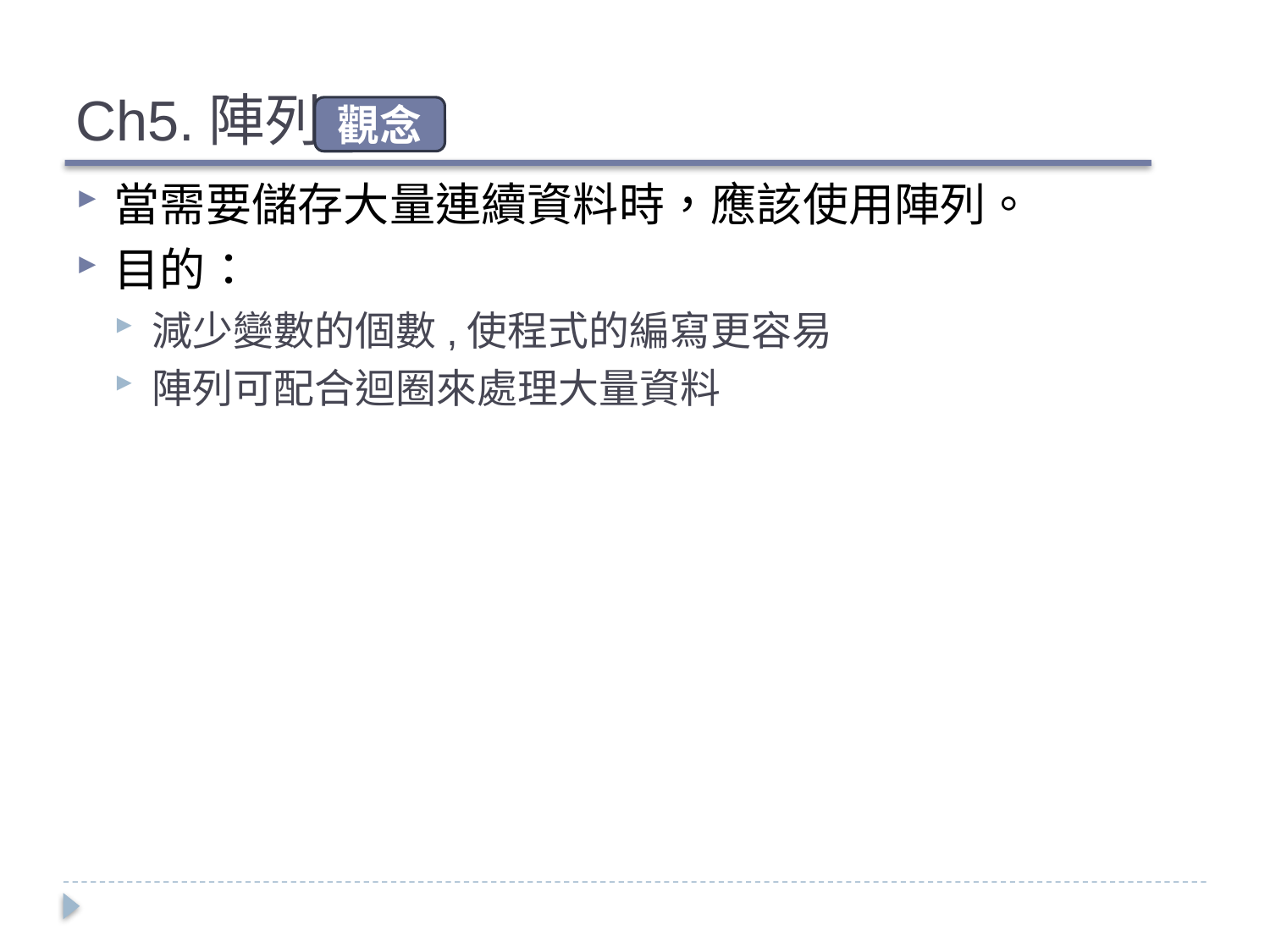

# Ch5.陣列
觀念
當需要儲存大量連續資料時，應該使用陣列。
目的：
減少變數的個數,使程式的編寫更容易
陣列可配合迴圈來處理大量資料